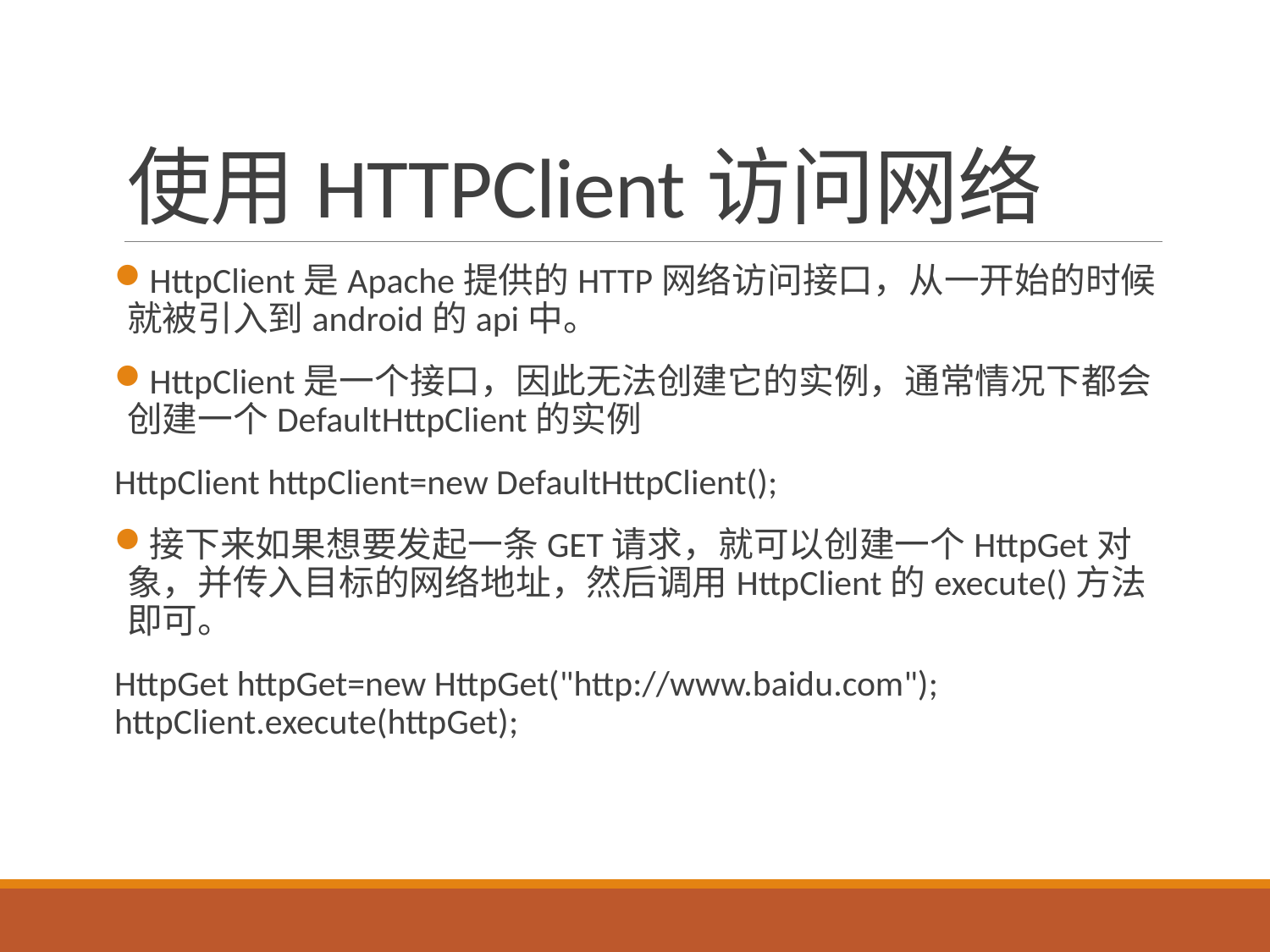

# 使用HTTPClient访问网络
HttpClient是Apache提供的HTTP网络访问接口，从一开始的时候就被引入到android的api中。
HttpClient是一个接口，因此无法创建它的实例，通常情况下都会创建一个DefaultHttpClient的实例
HttpClient httpClient=new DefaultHttpClient();
接下来如果想要发起一条GET请求，就可以创建一个HttpGet对象，并传入目标的网络地址，然后调用HttpClient的execute()方法即可。
HttpGet httpGet=new HttpGet("http://www.baidu.com");
httpClient.execute(httpGet);